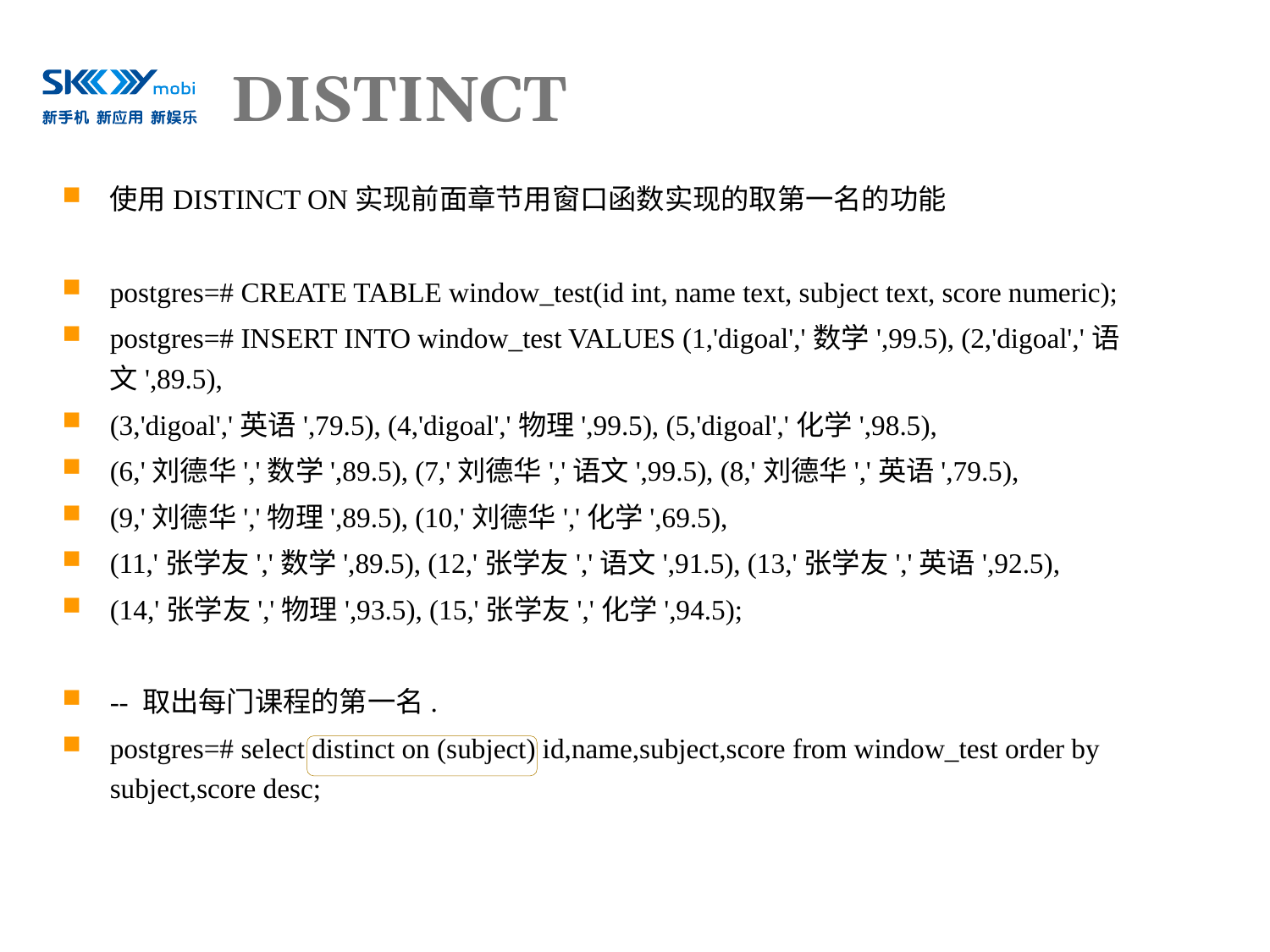

# DISTINCT
使用DISTINCT ON实现前面章节用窗口函数实现的取第一名的功能

postgres=# CREATE TABLE window_test(id int, name text, subject text, score numeric);
postgres=# INSERT INTO window_test VALUES (1,'digoal','数学',99.5), (2,'digoal','语文',89.5),
(3,'digoal','英语',79.5), (4,'digoal','物理',99.5), (5,'digoal','化学',98.5),
(6,'刘德华','数学',89.5), (7,'刘德华','语文',99.5), (8,'刘德华','英语',79.5),
(9,'刘德华','物理',89.5), (10,'刘德华','化学',69.5),
(11,'张学友','数学',89.5), (12,'张学友','语文',91.5), (13,'张学友','英语',92.5),
(14,'张学友','物理',93.5), (15,'张学友','化学',94.5);

-- 取出每门课程的第一名.
postgres=# select distinct on (subject) id,name,subject,score from window_test order by subject,score desc;